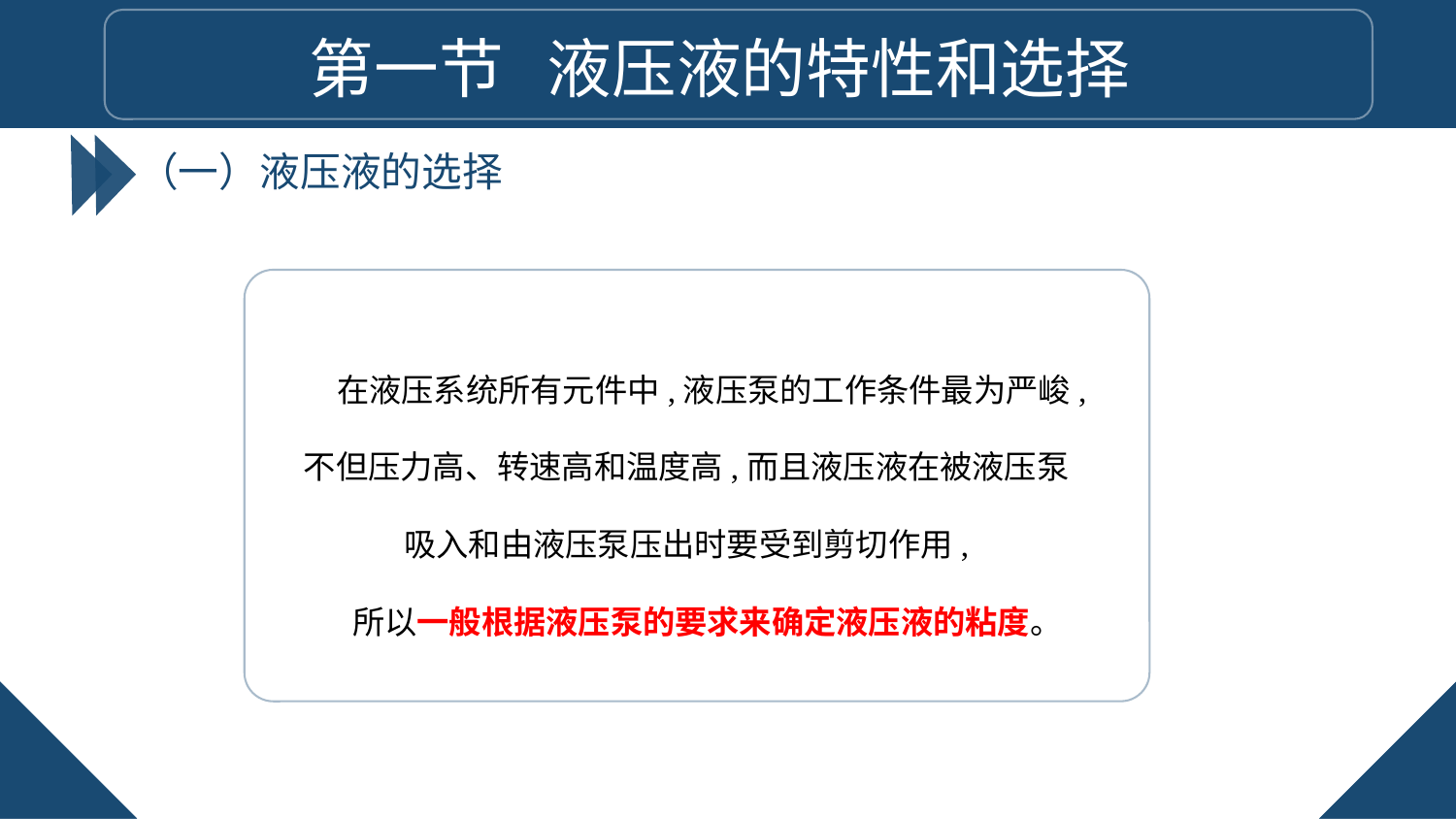

第一节   液压液的特性和选择
（一）液压液的选择

在液压系统所有元件中,液压泵的工作条件最为严峻,不但压力高、转速高和温度高,而且液压液在被液压泵吸入和由液压泵压出时要受到剪切作用,
所以一般根据液压泵的要求来确定液压液的粘度。